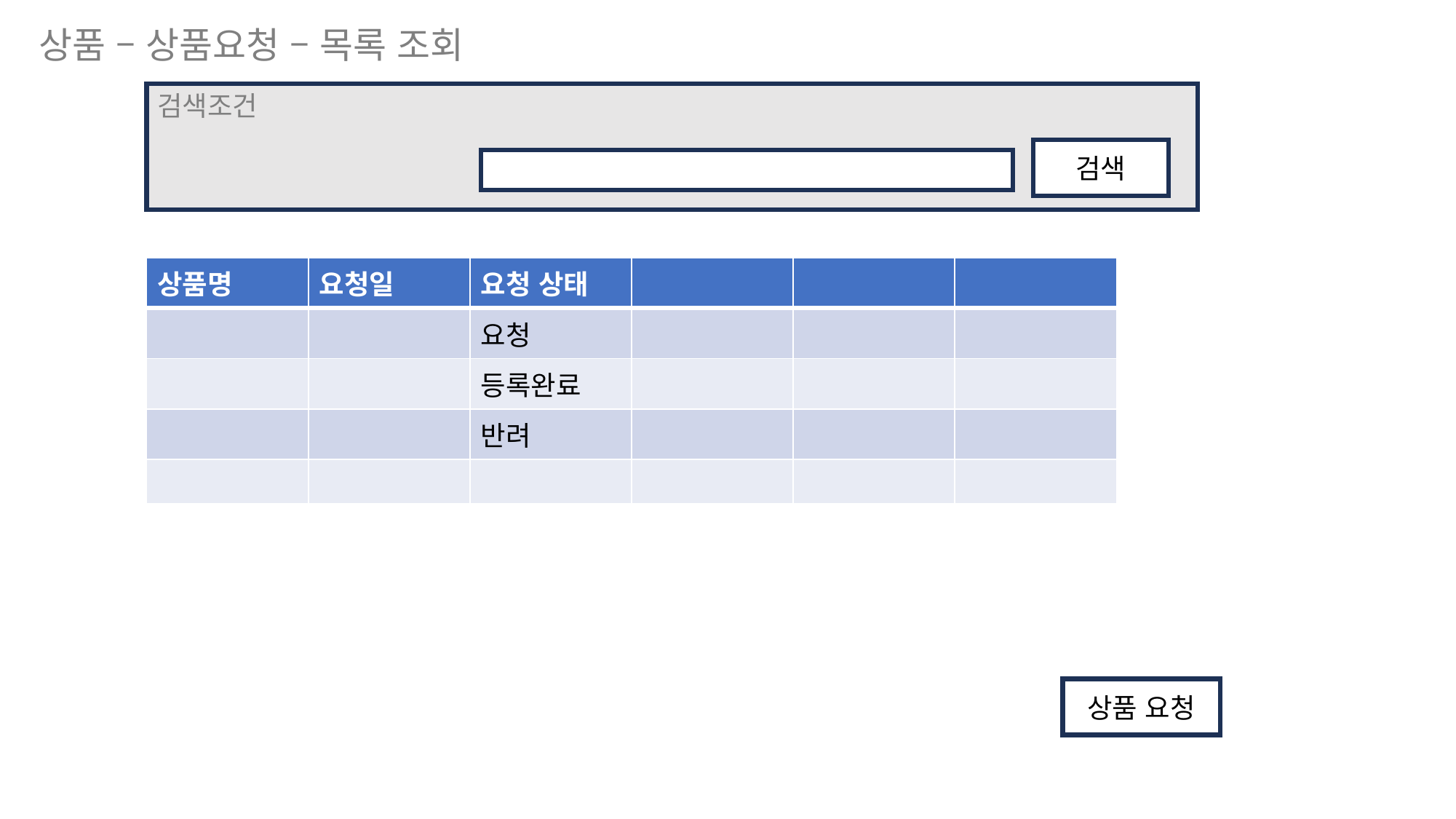

상품 – 상품요청 – 목록 조회
검색조건
검색

| 상품명 | 요청일 | 요청 상태 |  |  |  |
| --- | --- | --- | --- | --- | --- |
|  |  | 요청 |  |  |  |
|  |  | 등록완료 |  |  |  |
|  |  | 반려 |  |  |  |
|  |  |  |  |  |  |
상품 요청